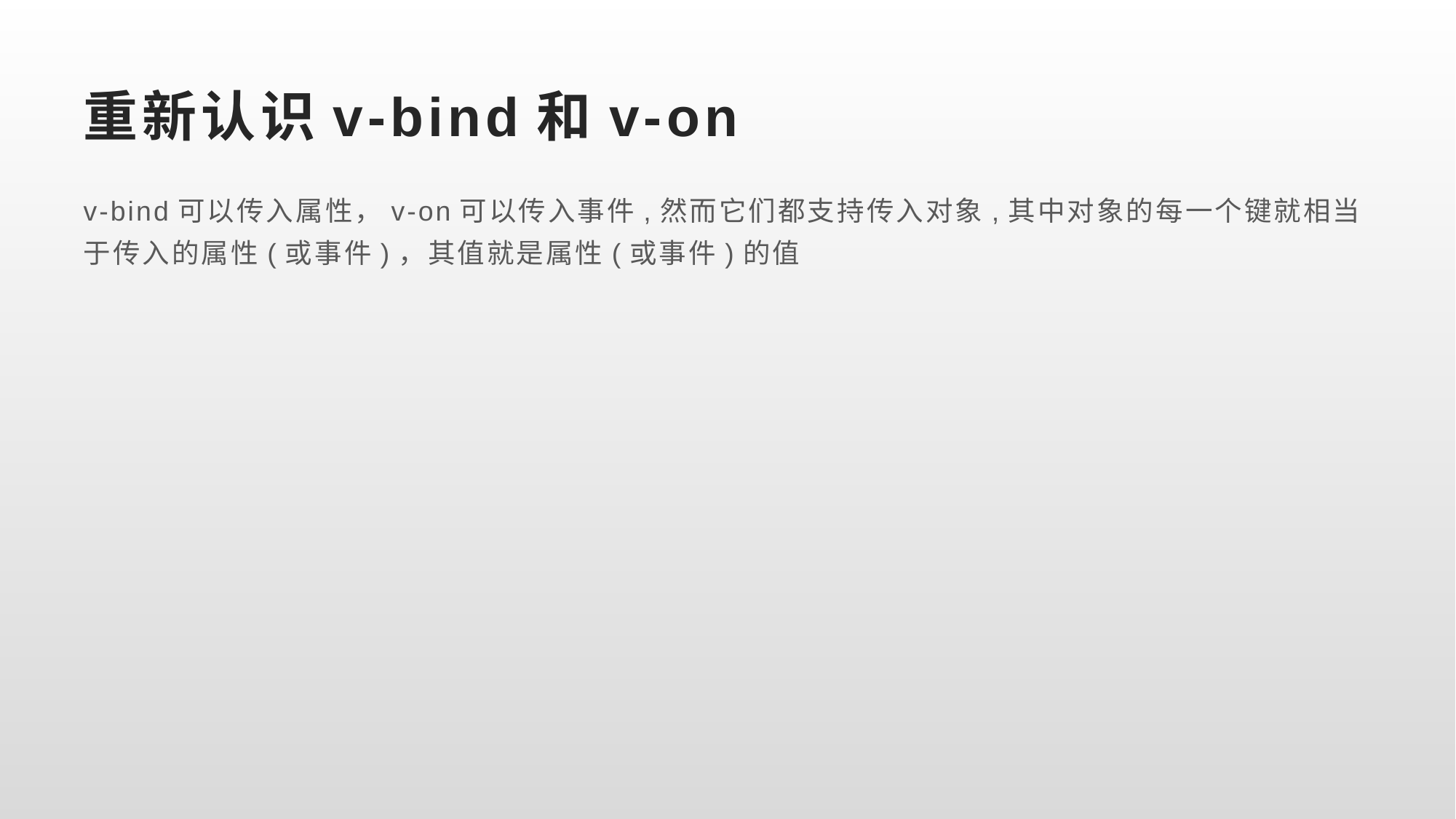

# 重新认识v-bind和v-on
v-bind可以传入属性，v-on可以传入事件,然而它们都支持传入对象,其中对象的每一个键就相当于传入的属性(或事件)，其值就是属性(或事件)的值